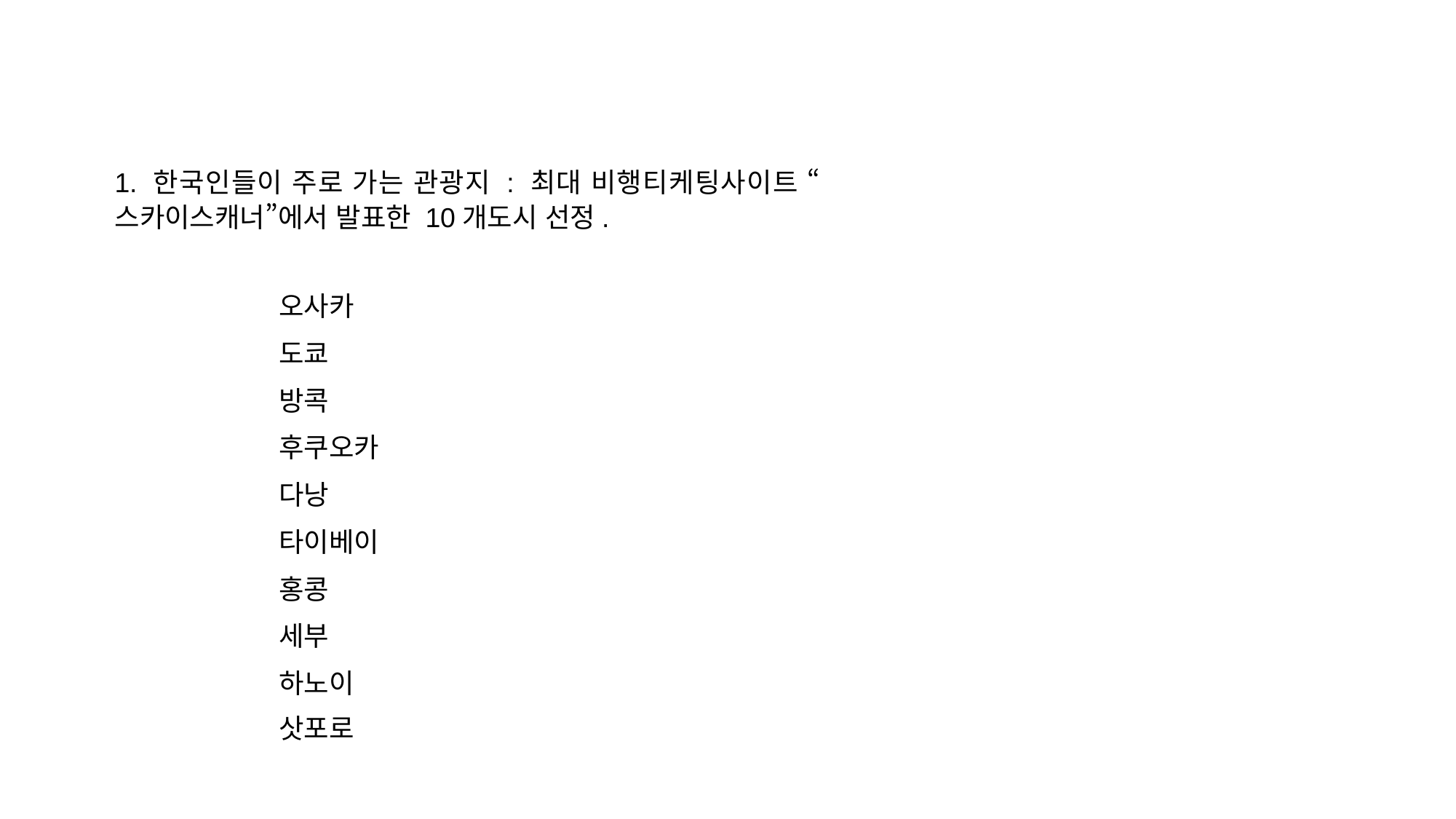

1. 한국인들이 주로 가는 관광지 : 최대 비행티케팅사이트 “스카이스캐너”에서 발표한 10개도시 선정.
오사카
도쿄
방콕
후쿠오카
다낭
타이베이
홍콩
세부
하노이
삿포로